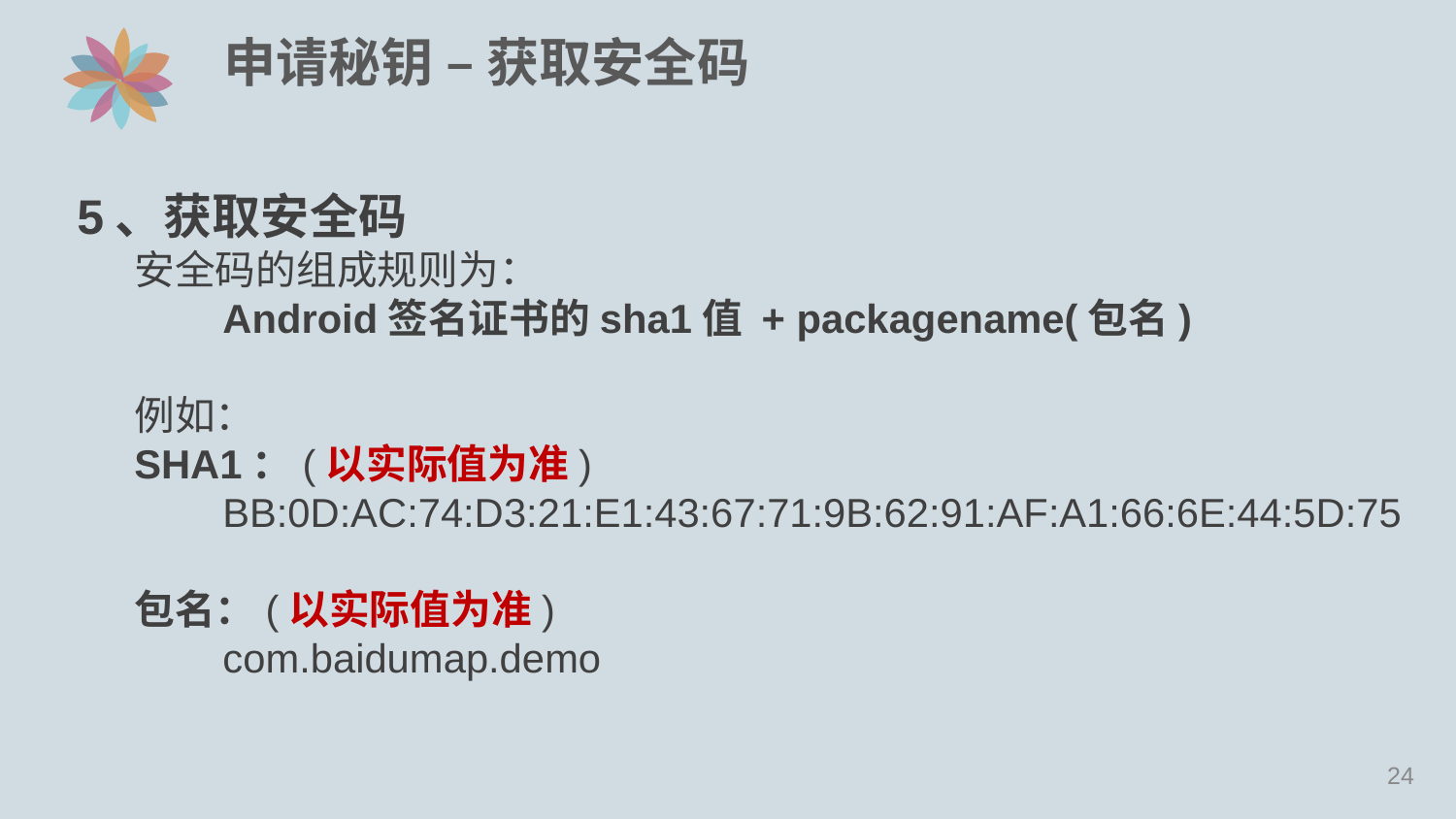

# 申请秘钥 – 获取安全码
5、获取安全码
安全码的组成规则为：
	Android签名证书的sha1值 + packagename(包名)

例如：
SHA1：(以实际值为准)
	BB:0D:AC:74:D3:21:E1:43:67:71:9B:62:91:AF:A1:66:6E:44:5D:75

包名：(以实际值为准)
	com.baidumap.demo
24